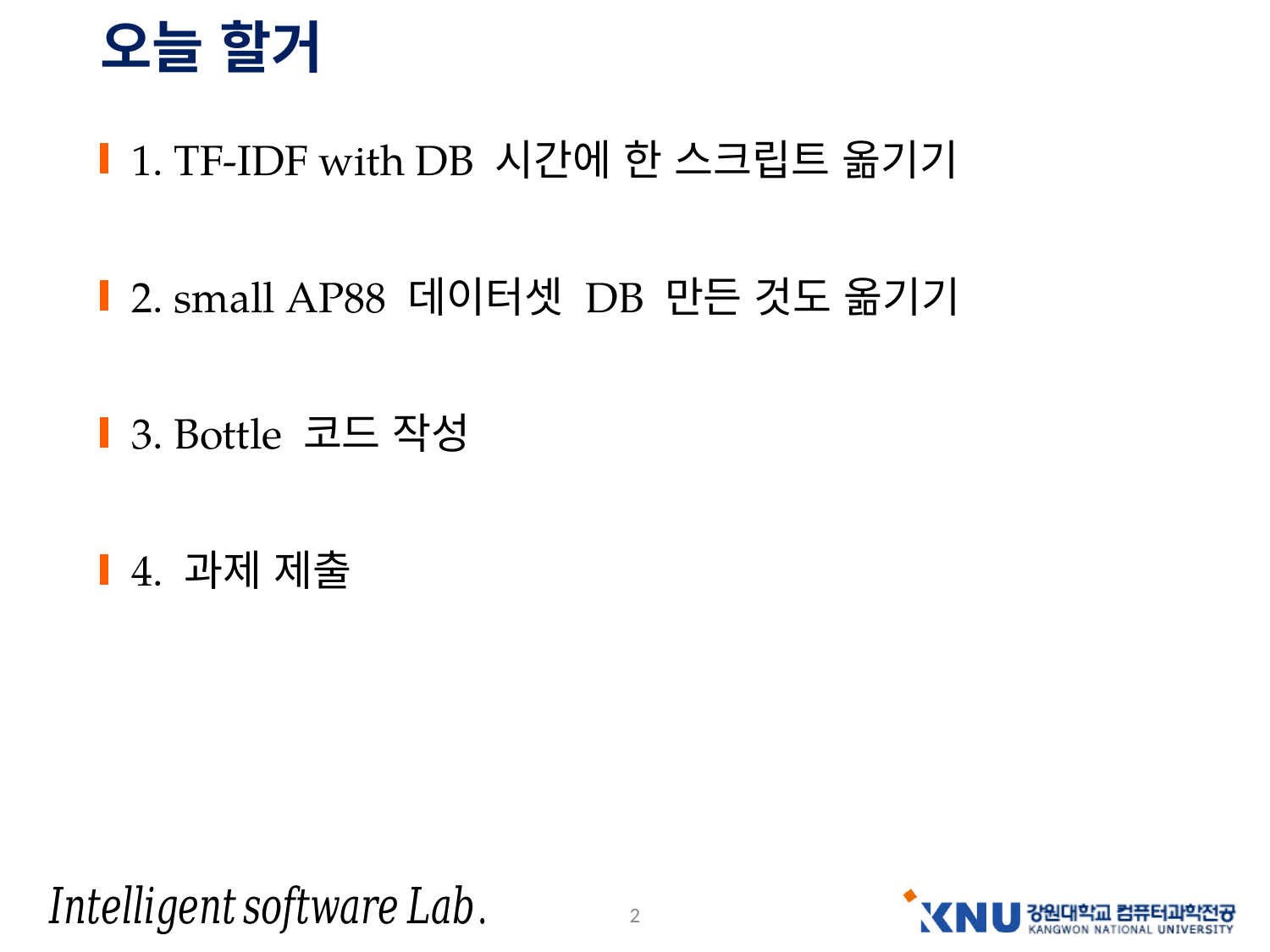

# 오늘 할거
1. TF-IDF with DB 시간에 한 스크립트 옮기기

2. small AP88 데이터셋 DB 만든 것도 옮기기

3. Bottle 코드 작성

4. 과제 제출